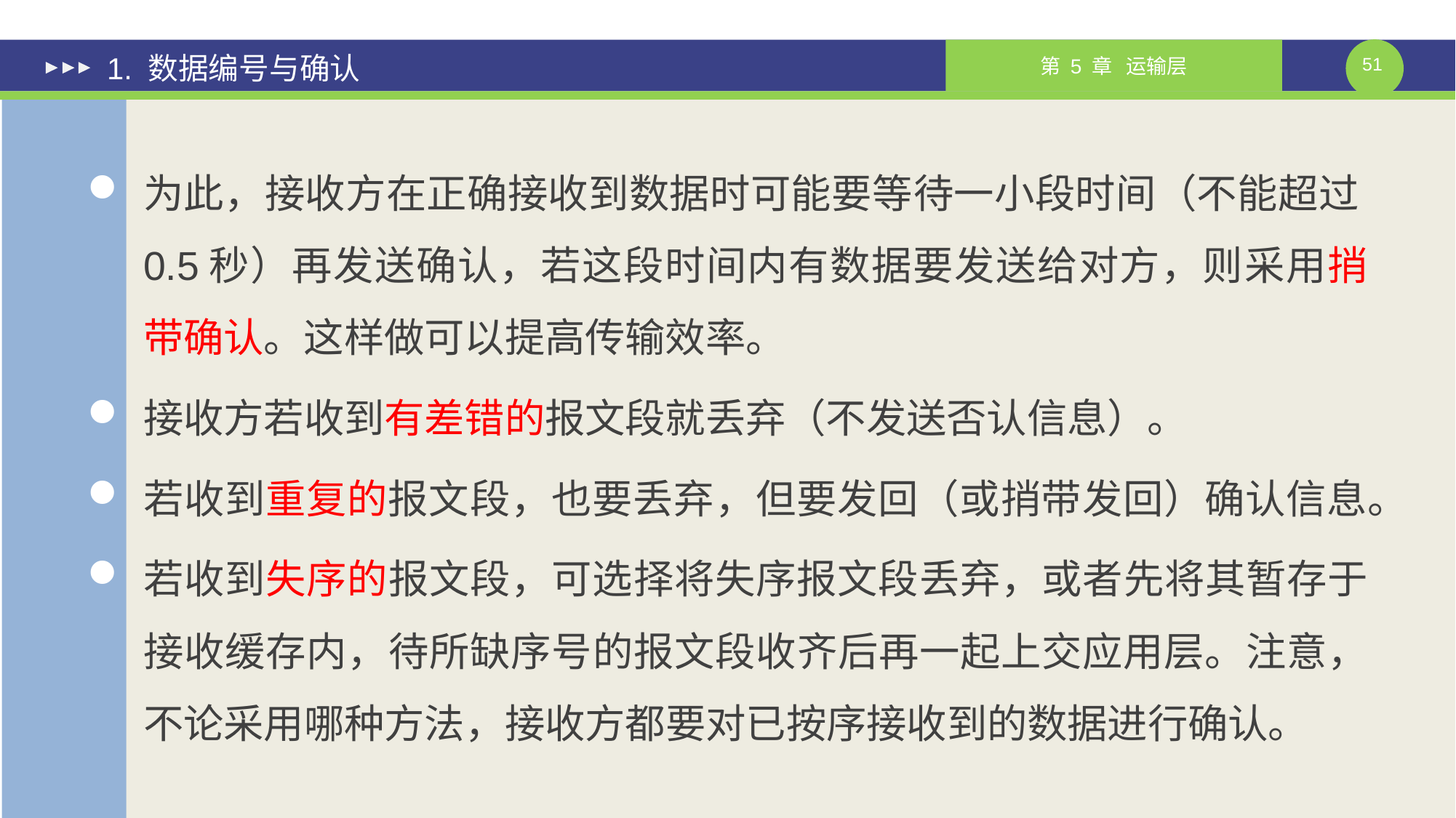

# 1. 数据编号与确认

为此，接收方在正确接收到数据时可能要等待一小段时间（不能超过0.5秒）再发送确认，若这段时间内有数据要发送给对方，则采用捎带确认。这样做可以提高传输效率。
接收方若收到有差错的报文段就丢弃（不发送否认信息）。
若收到重复的报文段，也要丢弃，但要发回（或捎带发回）确认信息。
若收到失序的报文段，可选择将失序报文段丢弃，或者先将其暂存于接收缓存内，待所缺序号的报文段收齐后再一起上交应用层。注意，不论采用哪种方法，接收方都要对已按序接收到的数据进行确认。
课件制作人：谢钧  谢希仁